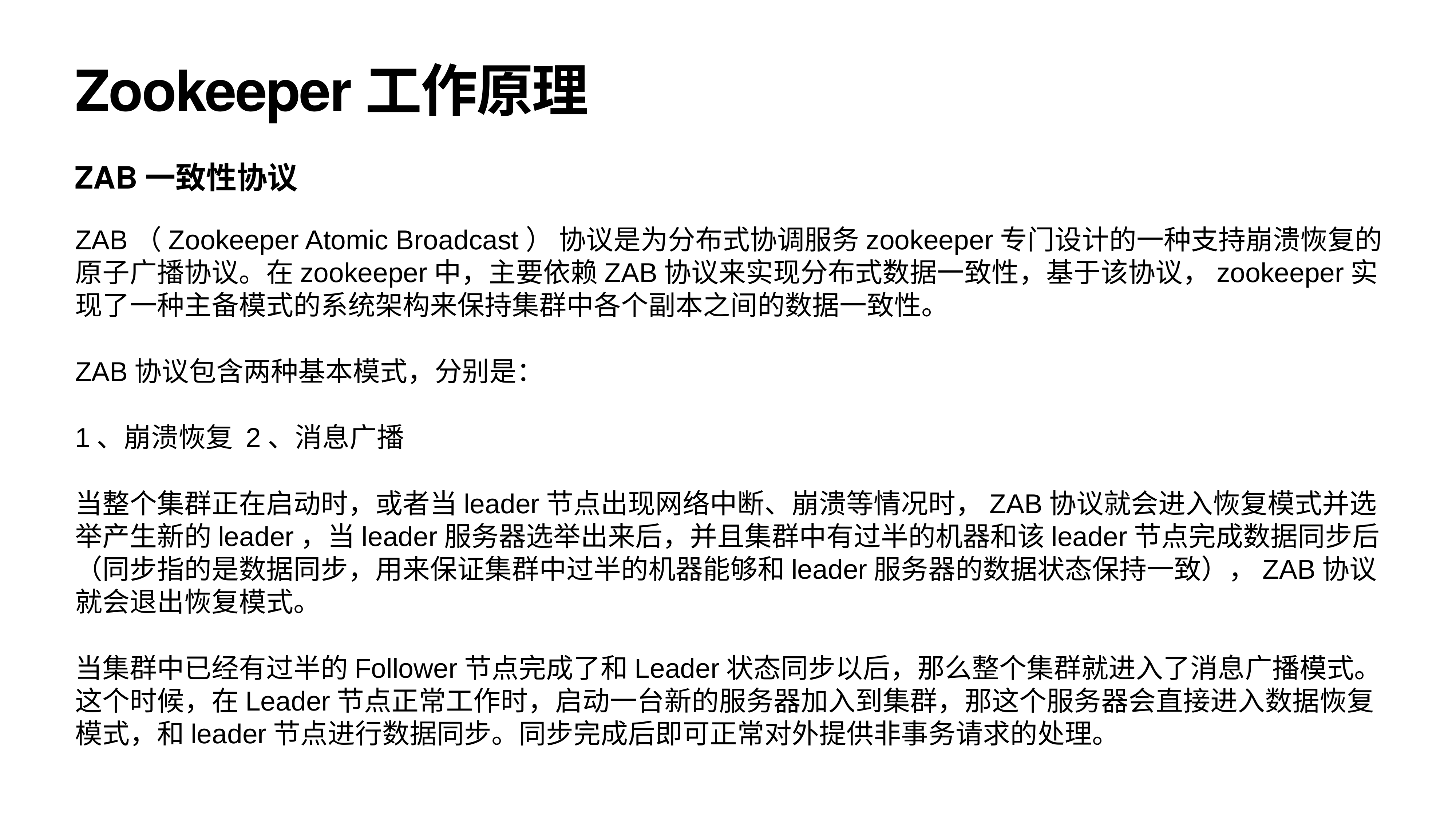

# Zookeeper工作原理
ZAB一致性协议
ZAB（Zookeeper Atomic Broadcast） 协议是为分布式协调服务zookeeper专门设计的一种支持崩溃恢复的原子广播协议。在zookeeper中，主要依赖ZAB协议来实现分布式数据一致性，基于该协议，zookeeper实现了一种主备模式的系统架构来保持集群中各个副本之间的数据一致性。
ZAB协议包含两种基本模式，分别是：
1、崩溃恢复 2、消息广播
当整个集群正在启动时，或者当leader节点出现网络中断、崩溃等情况时，ZAB协议就会进入恢复模式并选举产生新的leader，当leader服务器选举出来后，并且集群中有过半的机器和该leader节点完成数据同步后（同步指的是数据同步，用来保证集群中过半的机器能够和leader服务器的数据状态保持一致），ZAB协议就会退出恢复模式。
当集群中已经有过半的Follower节点完成了和Leader状态同步以后，那么整个集群就进入了消息广播模式。这个时候，在Leader节点正常工作时，启动一台新的服务器加入到集群，那这个服务器会直接进入数据恢复模式，和leader节点进行数据同步。同步完成后即可正常对外提供非事务请求的处理。